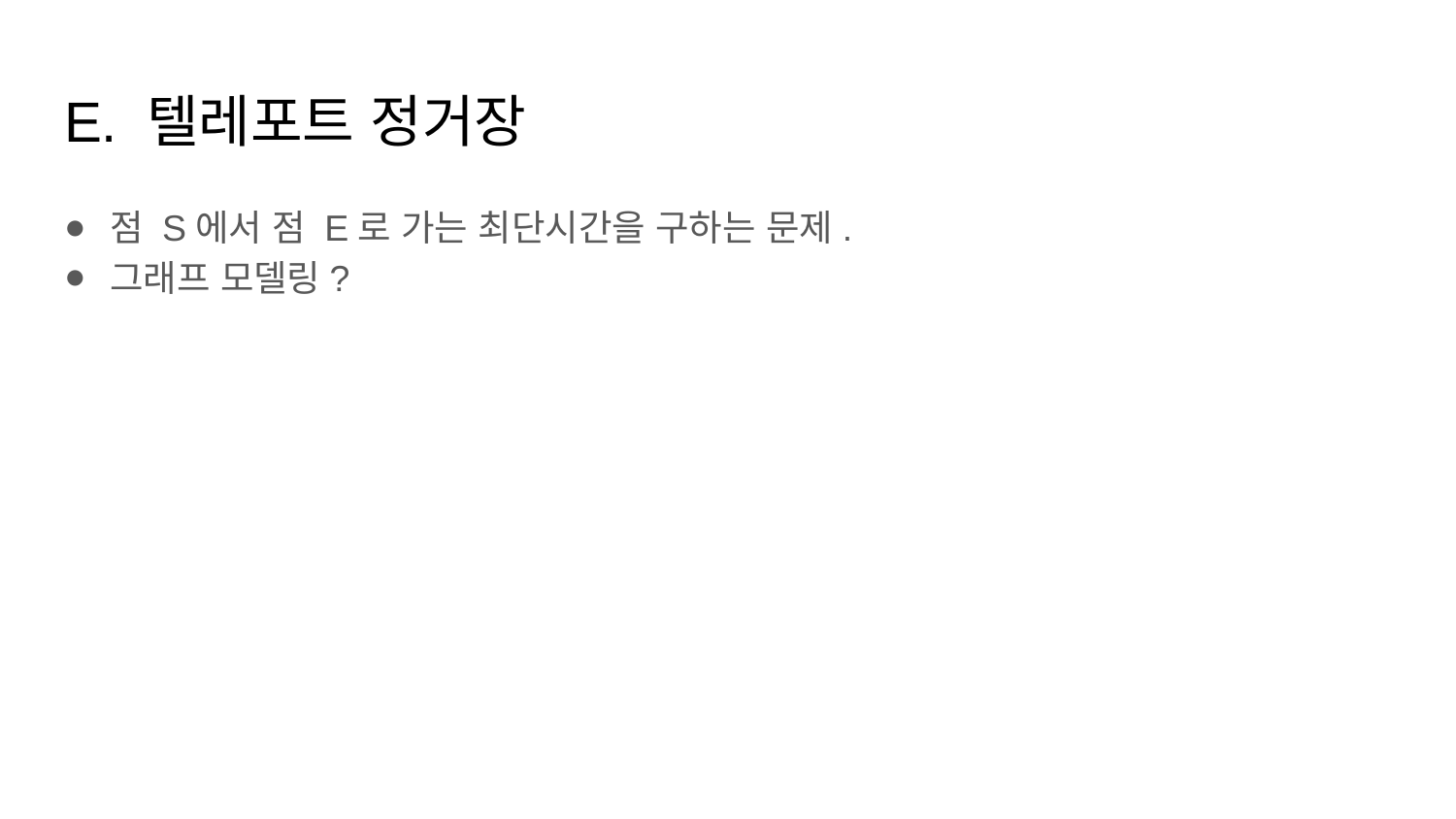

# E. 텔레포트 정거장
점 S에서 점 E로 가는 최단시간을 구하는 문제.
그래프 모델링?